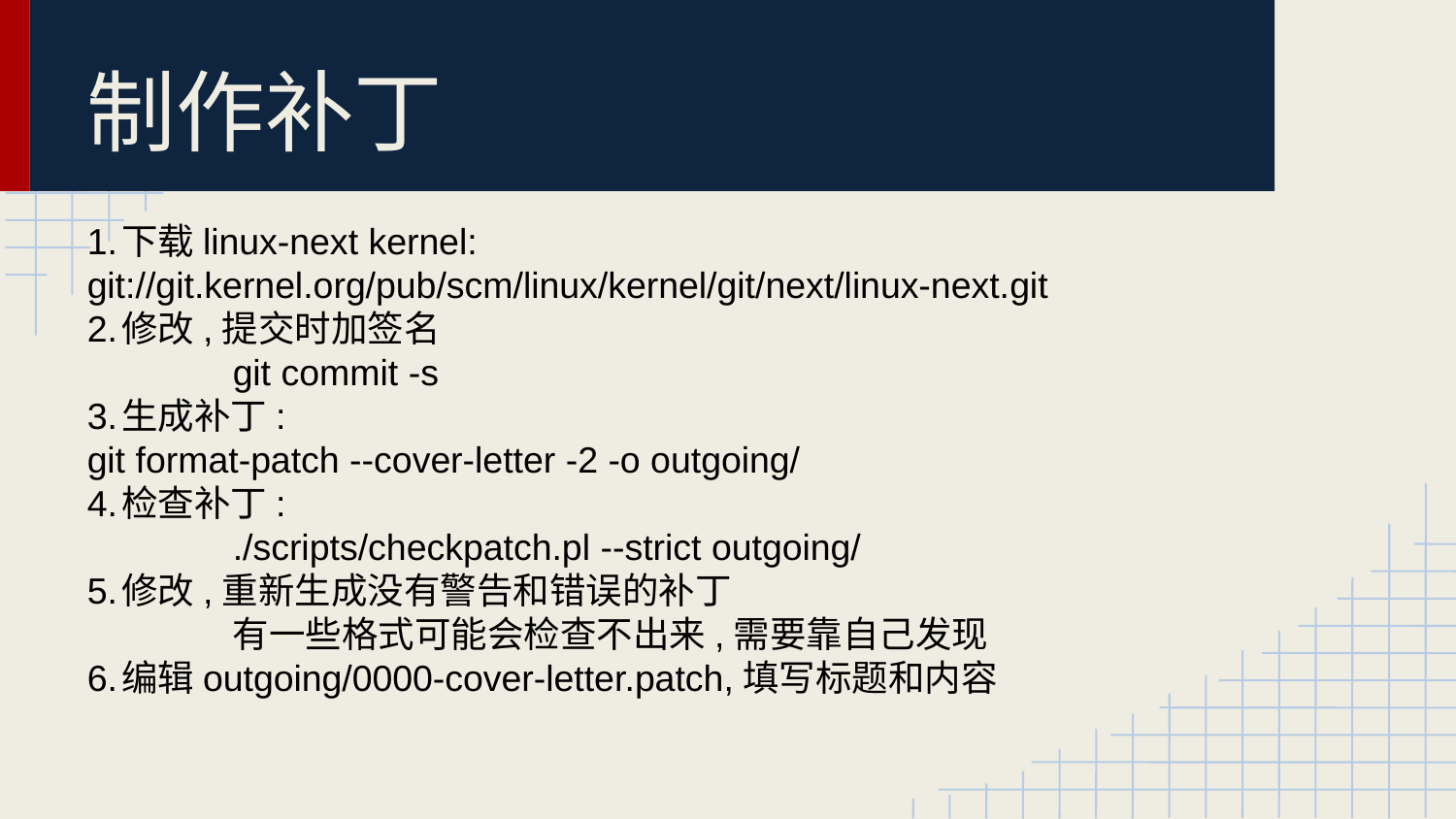

制作补丁
下载linux-next kernel:
git://git.kernel.org/pub/scm/linux/kernel/git/next/linux-next.git
修改,提交时加签名
	git commit -s
生成补丁:
git format-patch --cover-letter -2 -o outgoing/
检查补丁:
	./scripts/checkpatch.pl --strict outgoing/
修改,重新生成没有警告和错误的补丁
	有一些格式可能会检查不出来,需要靠自己发现
编辑outgoing/0000-cover-letter.patch,填写标题和内容